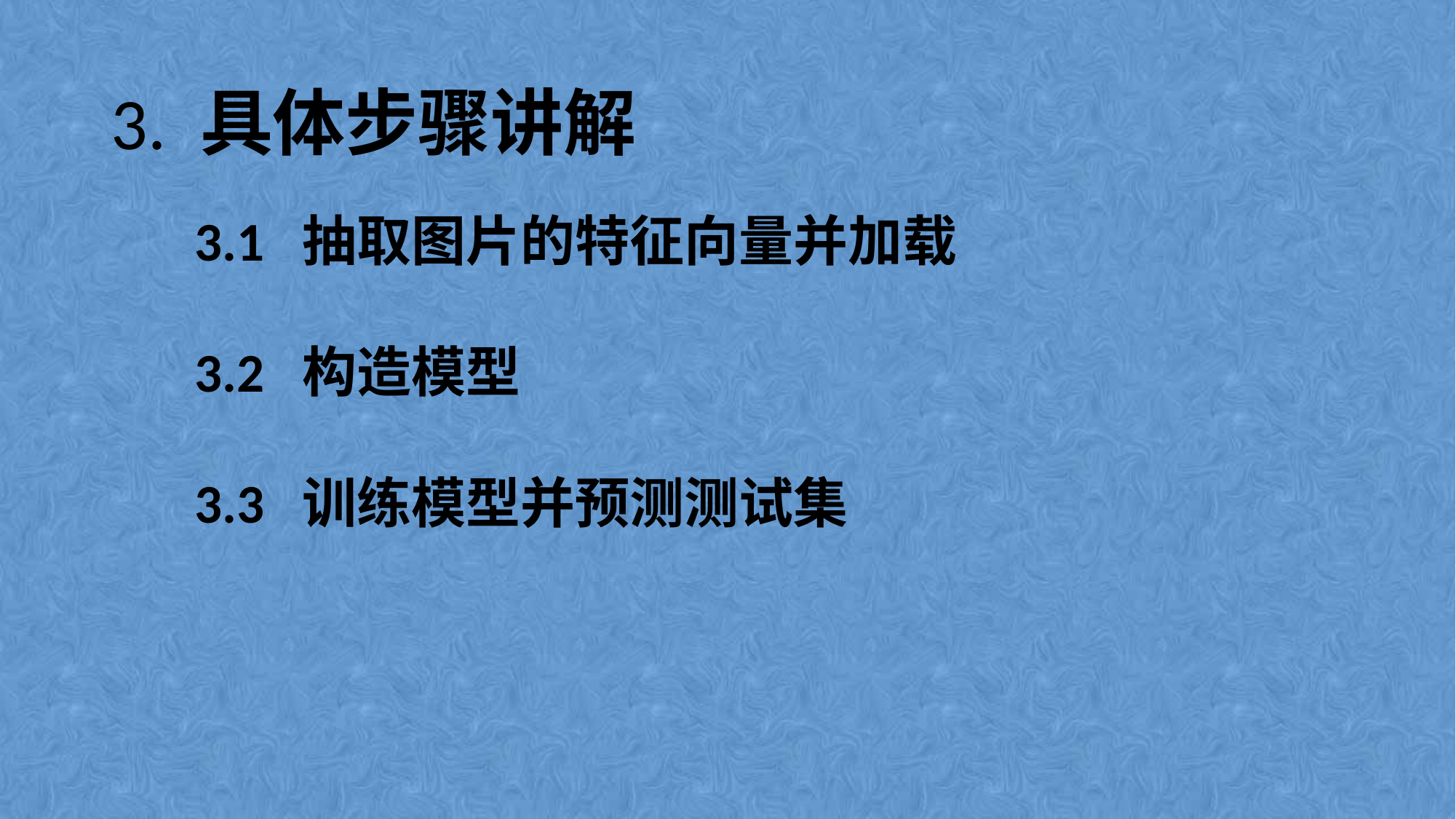

# 3. 具体步骤讲解
3.1  抽取图片的特征向量并加载

3.2  构造模型

3.3  训练模型并预测测试集